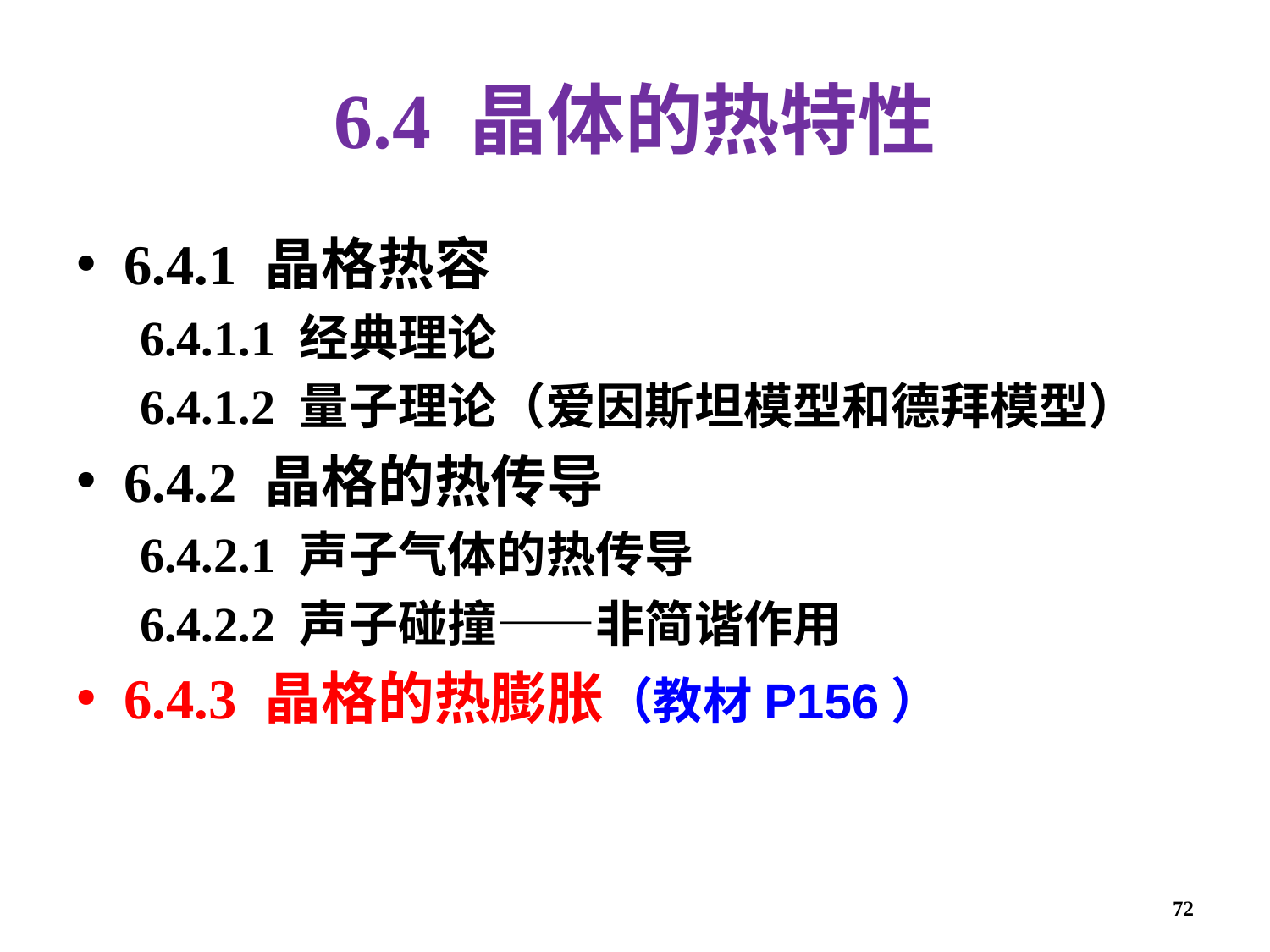

# 6.4 晶体的热特性
6.4.1 晶格热容
6.4.1.1 经典理论
6.4.1.2 量子理论（爱因斯坦模型和德拜模型）
6.4.2 晶格的热传导
6.4.2.1 声子气体的热传导
6.4.2.2 声子碰撞——非简谐作用
6.4.3 晶格的热膨胀（教材P156）
72